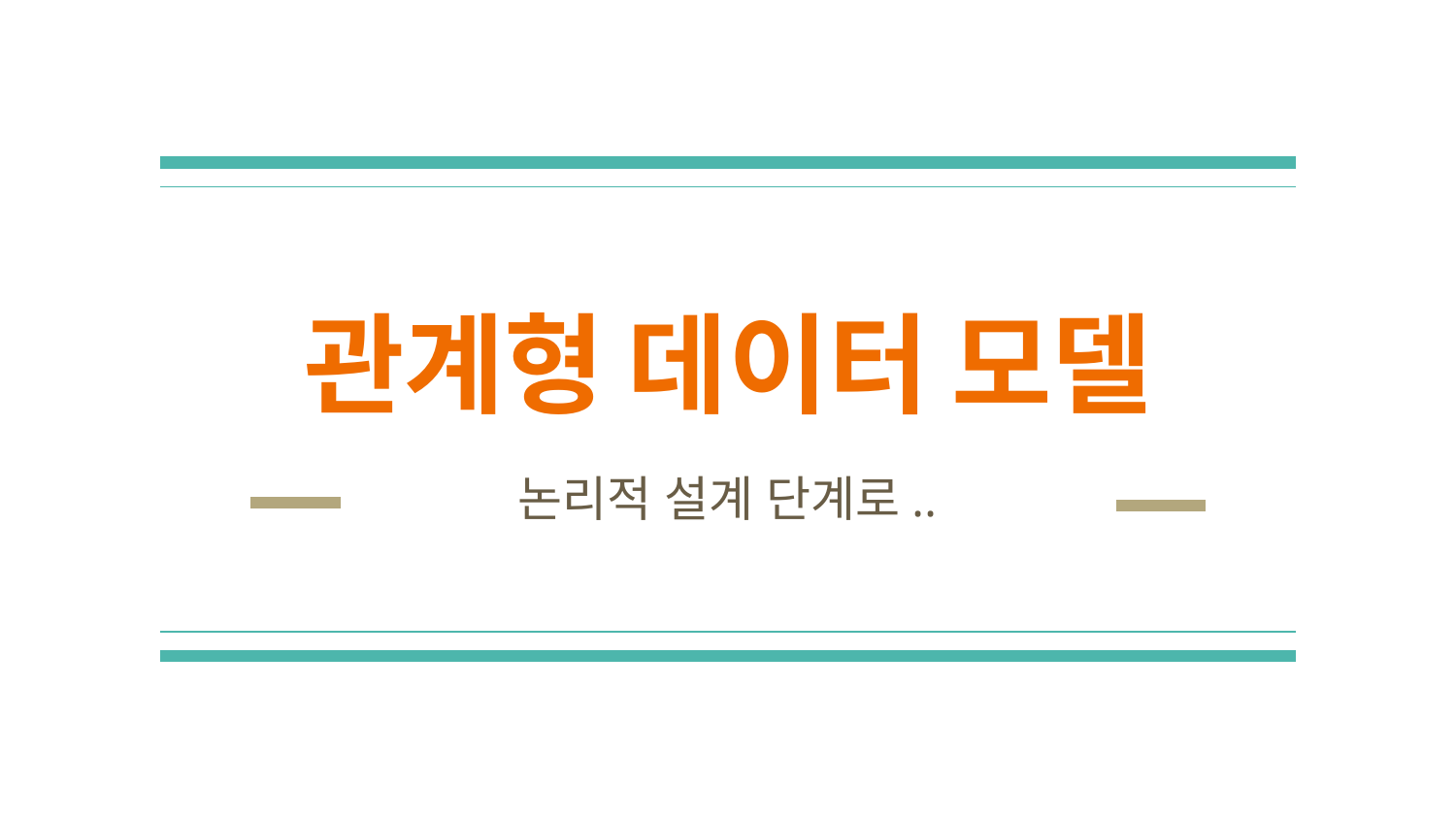

# 관계형 데이터 모델
논리적 설계 단계로..